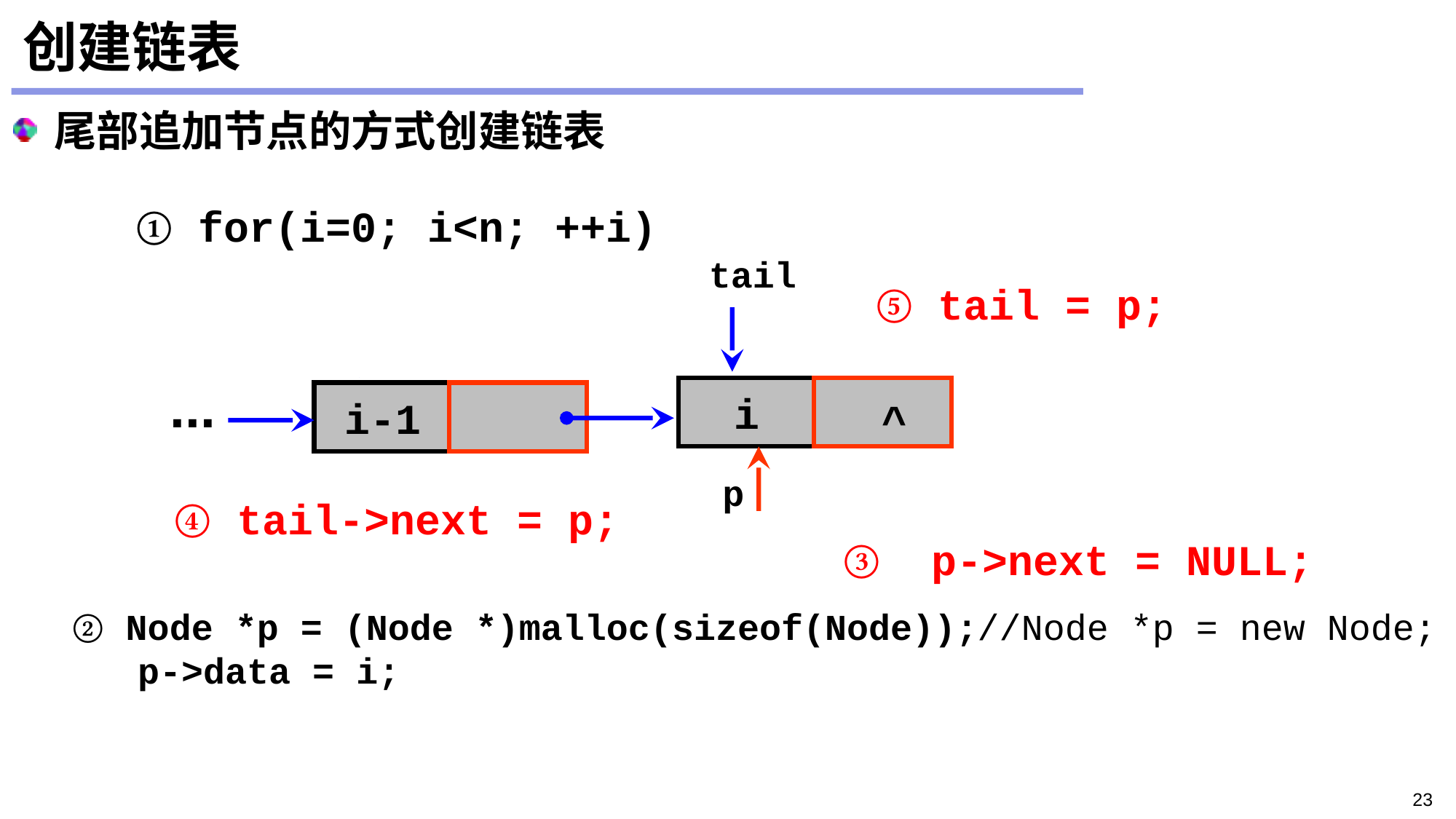

# 创建链表
尾部追加节点的方式创建链表
① for(i=0; i<n; ++i)
tail

tail

⑤ tail = p;
...
i

p
i-1
^

 ^

④ tail->next = p;
③  p->next = NULL;
② Node *p = (Node *)malloc(sizeof(Node));//Node *p = new Node;
   p->data = i;
23